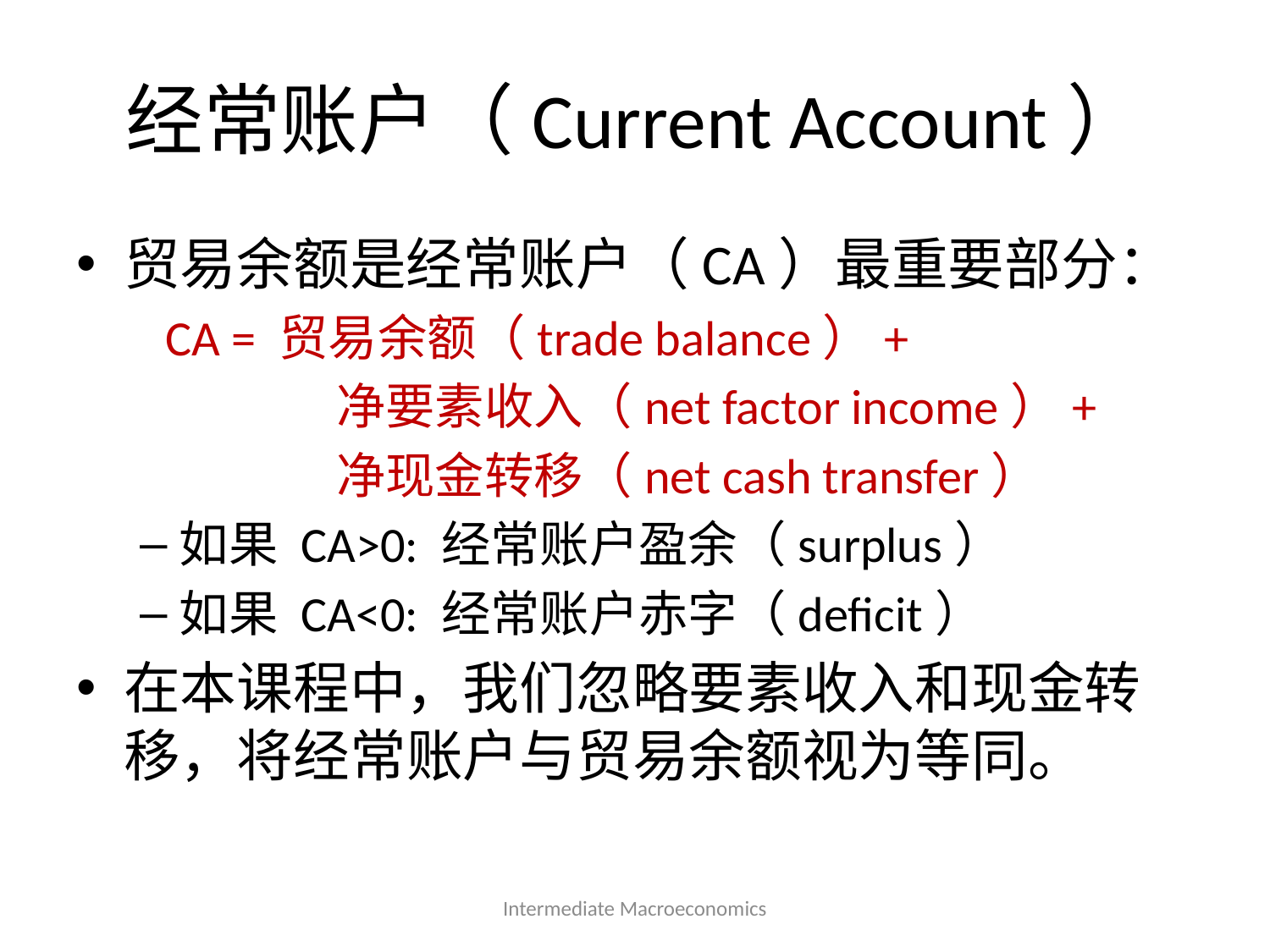

# 经常账户（Current Account）
贸易余额是经常账户（CA）最重要部分：
   CA = 贸易余额（trade balance）+
	      净要素收入（net factor income）+
	      净现金转移（net cash transfer）
如果 CA>0: 经常账户盈余（surplus）
如果 CA<0: 经常账户赤字（deficit）
在本课程中，我们忽略要素收入和现金转移，将经常账户与贸易余额视为等同。
Intermediate Macroeconomics